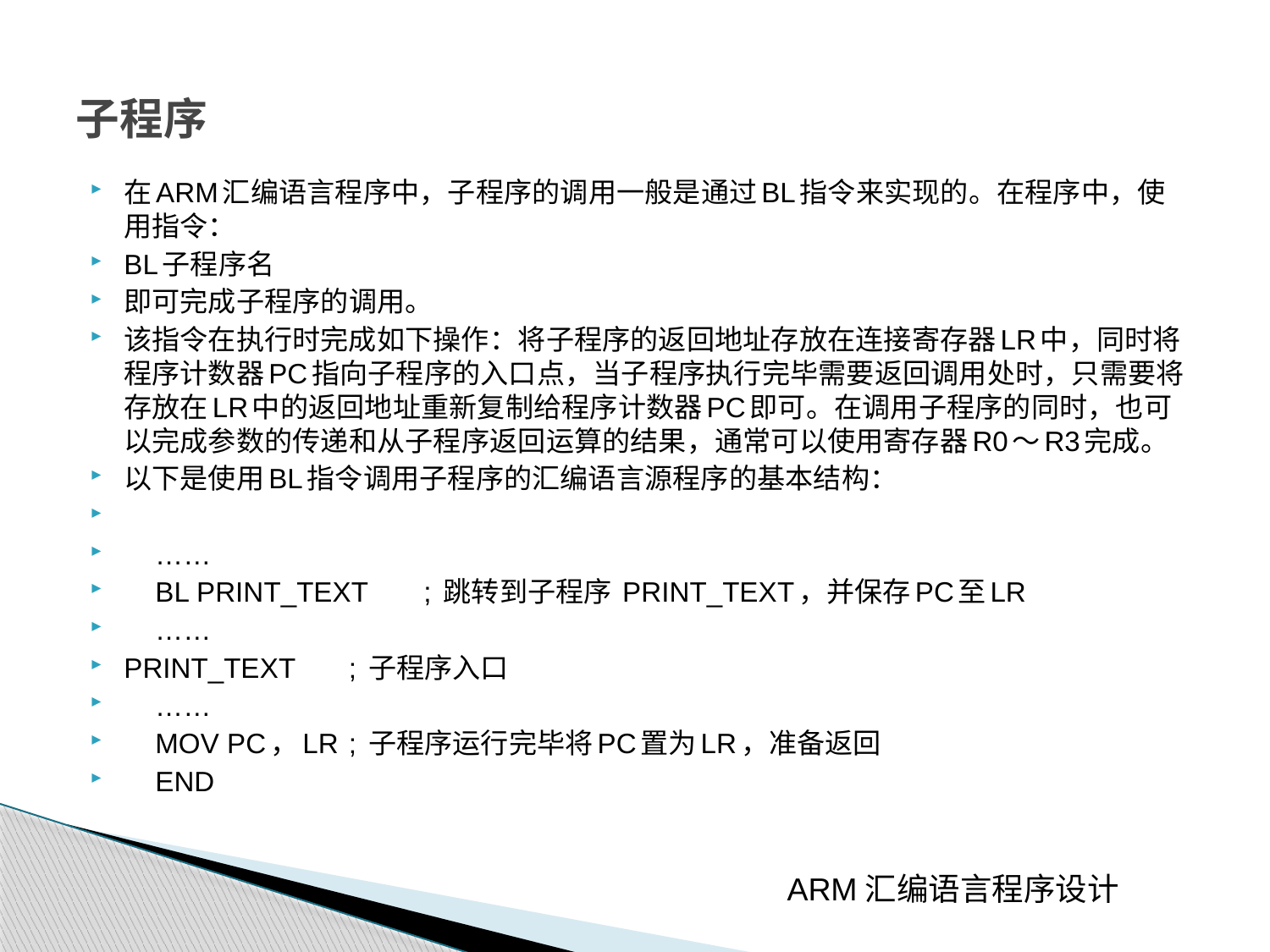

# 子程序
在ARM汇编语言程序中，子程序的调用一般是通过BL指令来实现的。在程序中，使用指令：
BL子程序名
即可完成子程序的调用。
该指令在执行时完成如下操作：将子程序的返回地址存放在连接寄存器LR中，同时将程序计数器PC指向子程序的入口点，当子程序执行完毕需要返回调用处时，只需要将存放在LR中的返回地址重新复制给程序计数器PC即可。在调用子程序的同时，也可以完成参数的传递和从子程序返回运算的结果，通常可以使用寄存器R0～R3完成。
以下是使用BL指令调用子程序的汇编语言源程序的基本结构：

    ……
    BL PRINT_TEXT 	; 跳转到子程序 PRINT_TEXT，并保存PC至LR
    ……
PRINT_TEXT 	; 子程序入口
    ……
    MOV PC，LR 	; 子程序运行完毕将PC置为LR，准备返回
    END

         ARM汇编语言程序设计